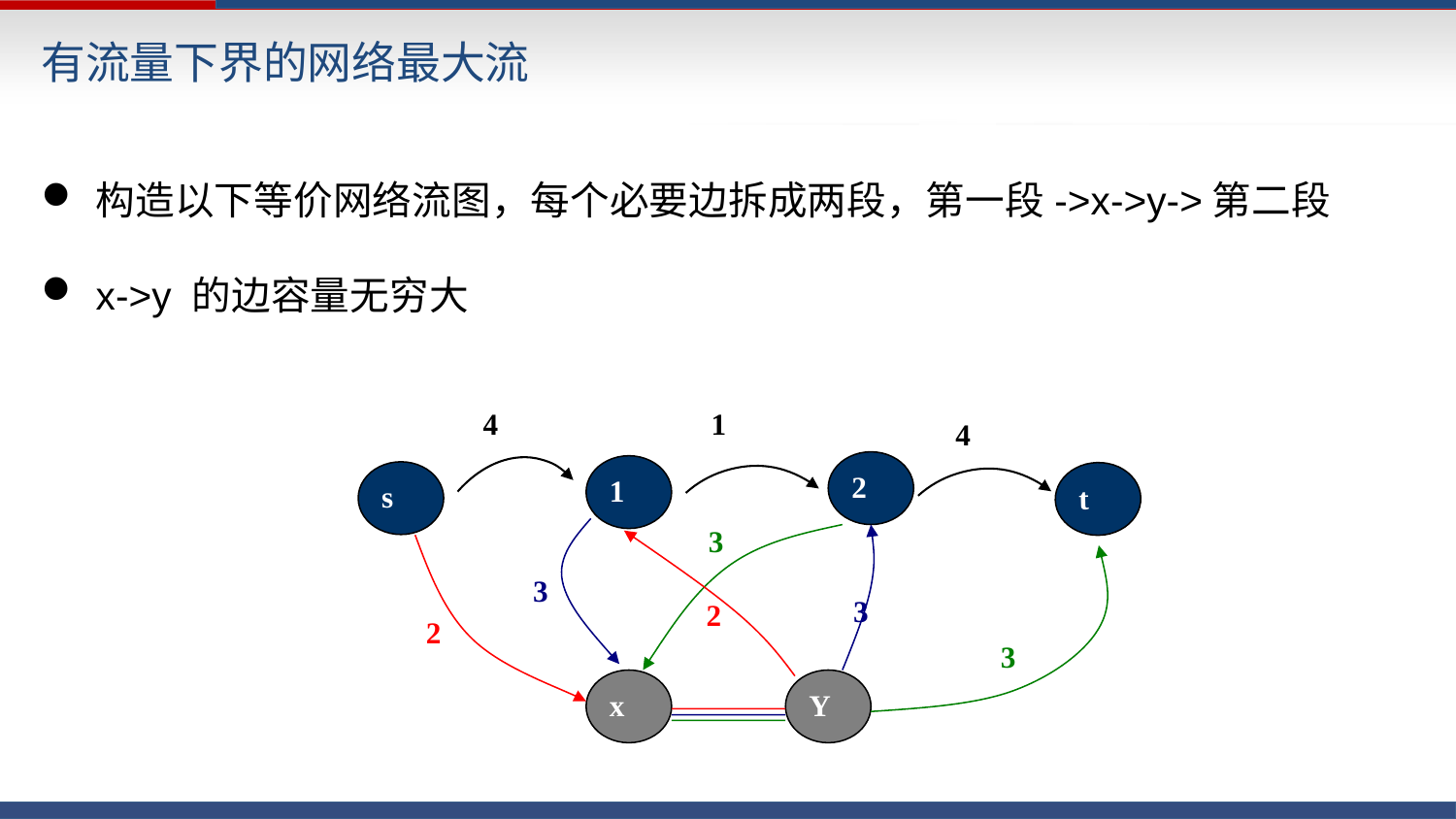

有流量下界的网络最大流
构造以下等价网络流图，每个必要边拆成两段，第一段->x->y->第二段

x->y 的边容量无穷大
4

1

4

2
1

s
t
3

3
3
2
2
3
x
Y